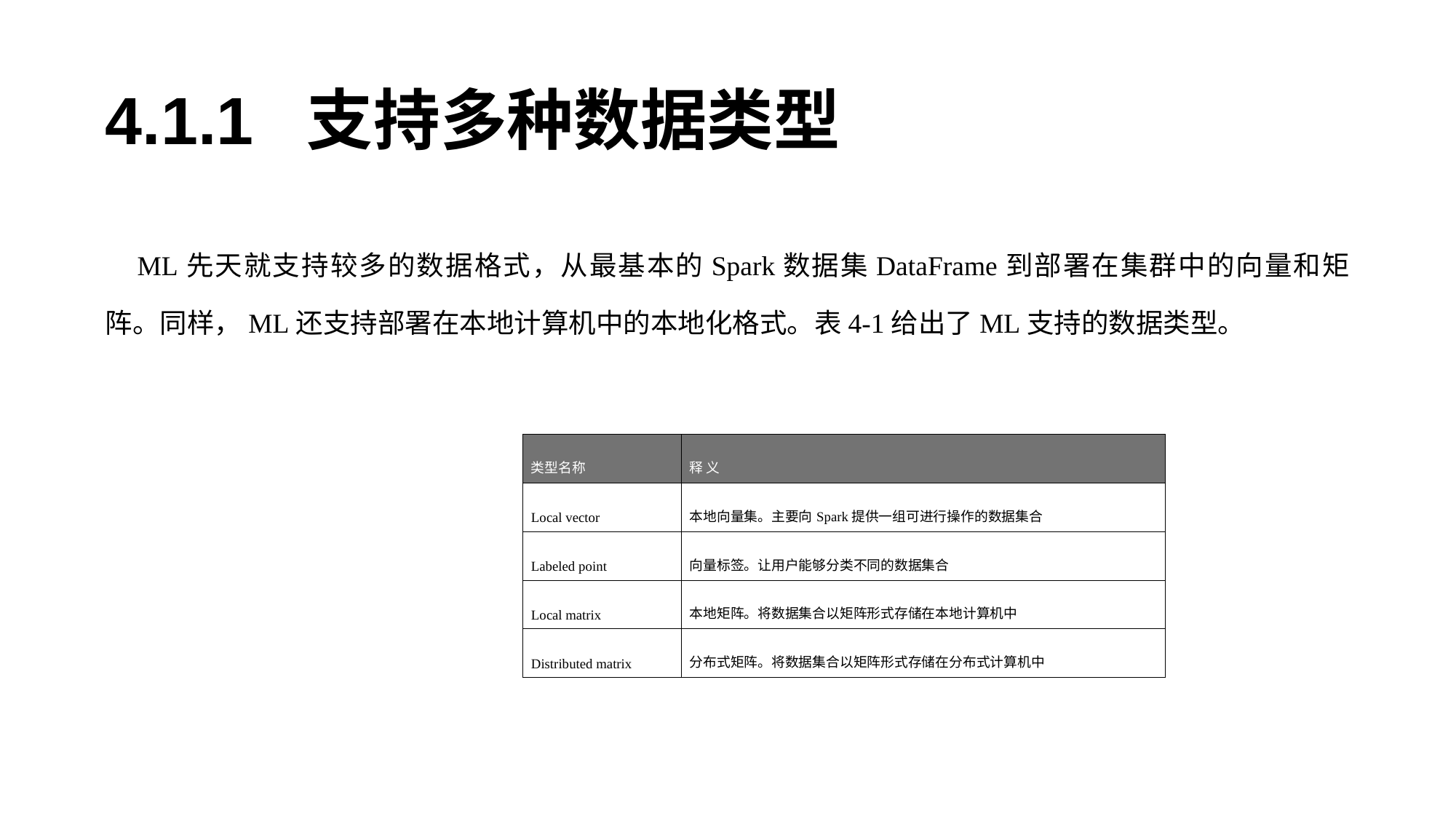

# 4.1.1  支持多种数据类型
ML先天就支持较多的数据格式，从最基本的Spark数据集DataFrame到部署在集群中的向量和矩阵。同样，ML还支持部署在本地计算机中的本地化格式。表4-1给出了ML支持的数据类型。
| 类型名称 | 释 义 |
| --- | --- |
| Local vector | 本地向量集。主要向Spark提供一组可进行操作的数据集合 |
| Labeled point | 向量标签。让用户能够分类不同的数据集合 |
| Local matrix | 本地矩阵。将数据集合以矩阵形式存储在本地计算机中 |
| Distributed matrix | 分布式矩阵。将数据集合以矩阵形式存储在分布式计算机中 |